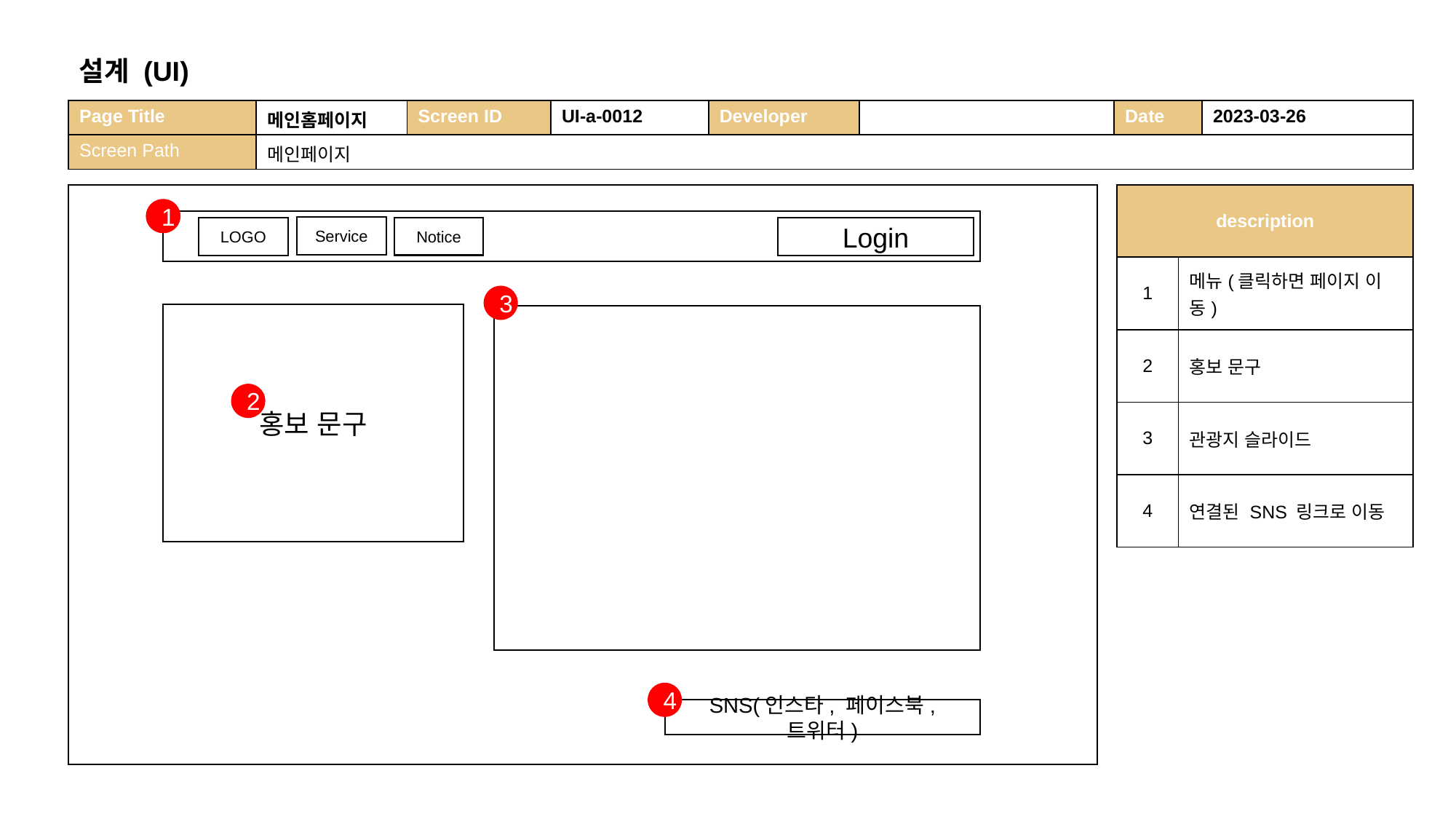

설계 (UI)
| Page Title | 메인홈페이지 | Screen ID | UI-a-0012 | Developer |  | Date | 2023-03-26 |
| --- | --- | --- | --- | --- | --- | --- | --- |
| Screen Path | 메인페이지 |  |  |  |  |  |  |
ㅇㅇㅇㅇㅇㅇ
| description |  |
| --- | --- |
| 1 | 메뉴(클릭하면 페이지 이동) |
| 2 | 홍보 문구 |
| 3 | 관광지 슬라이드 |
| 4 | 연결된 SNS 링크로 이동 |
1

Service
Notice
LOGO
Login
3

홍보 문구
2
4
SNS(인스타, 페이스북, 트위터)